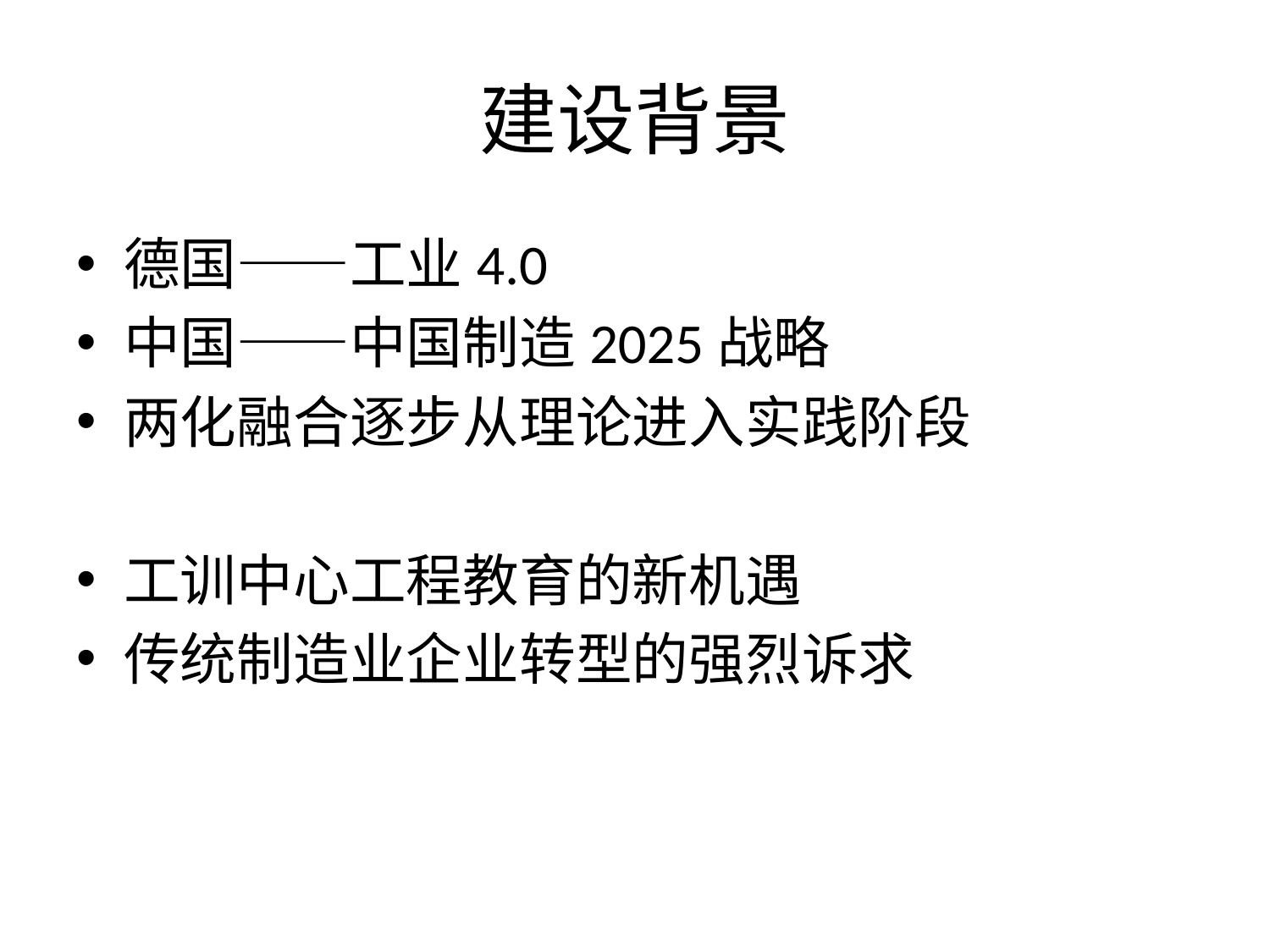

# 建设背景
德国——工业4.0
中国——中国制造2025战略
两化融合逐步从理论进入实践阶段

工训中心工程教育的新机遇
传统制造业企业转型的强烈诉求